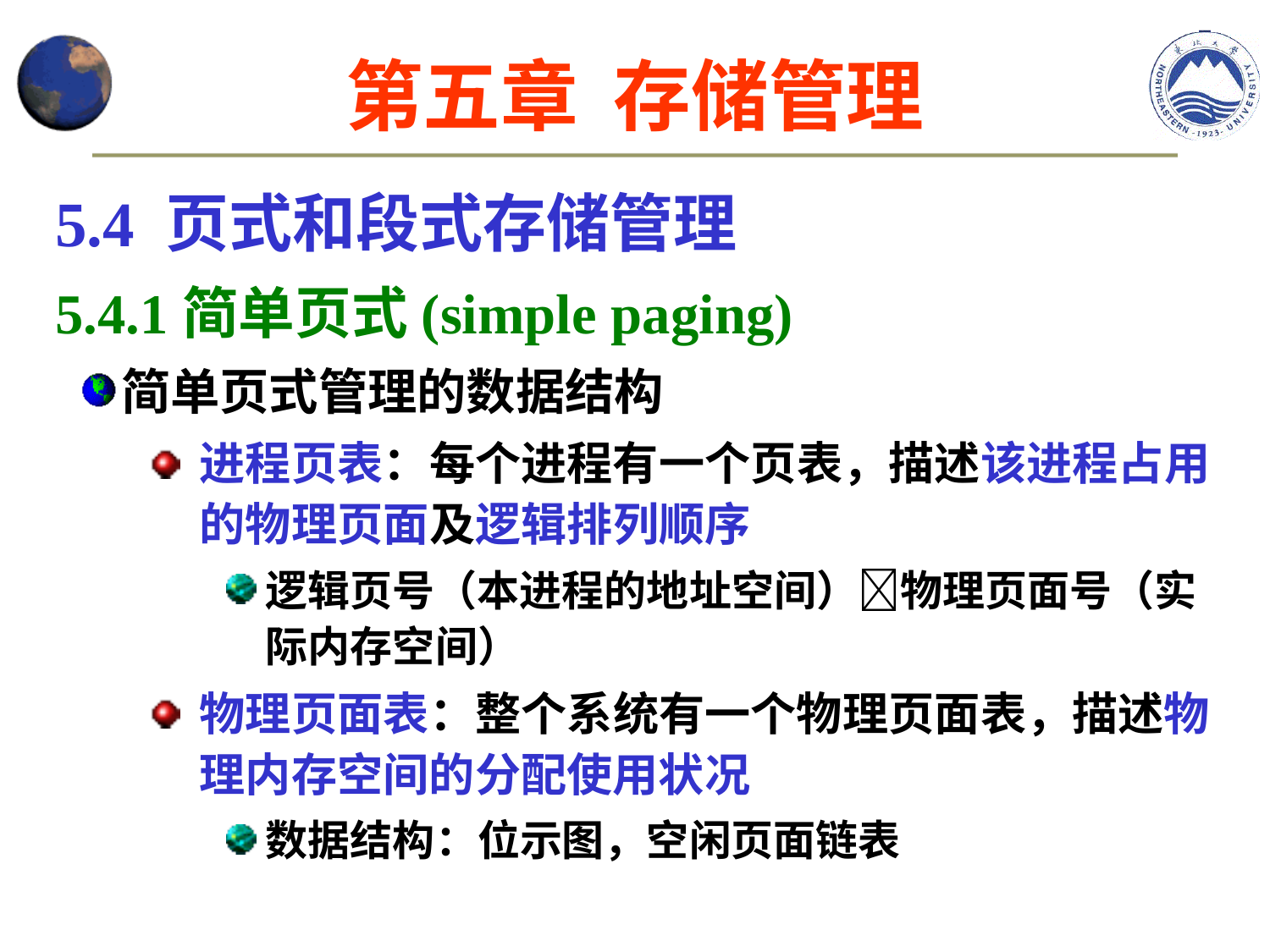

第五章  存储管理
5.4 页式和段式存储管理
5.4.1简单页式(simple paging)
简单页式管理的数据结构
进程页表：每个进程有一个页表，描述该进程占用的物理页面及逻辑排列顺序
逻辑页号（本进程的地址空间）→物理页面号（实际内存空间）
物理页面表：整个系统有一个物理页面表，描述物理内存空间的分配使用状况
数据结构：位示图，空闲页面链表